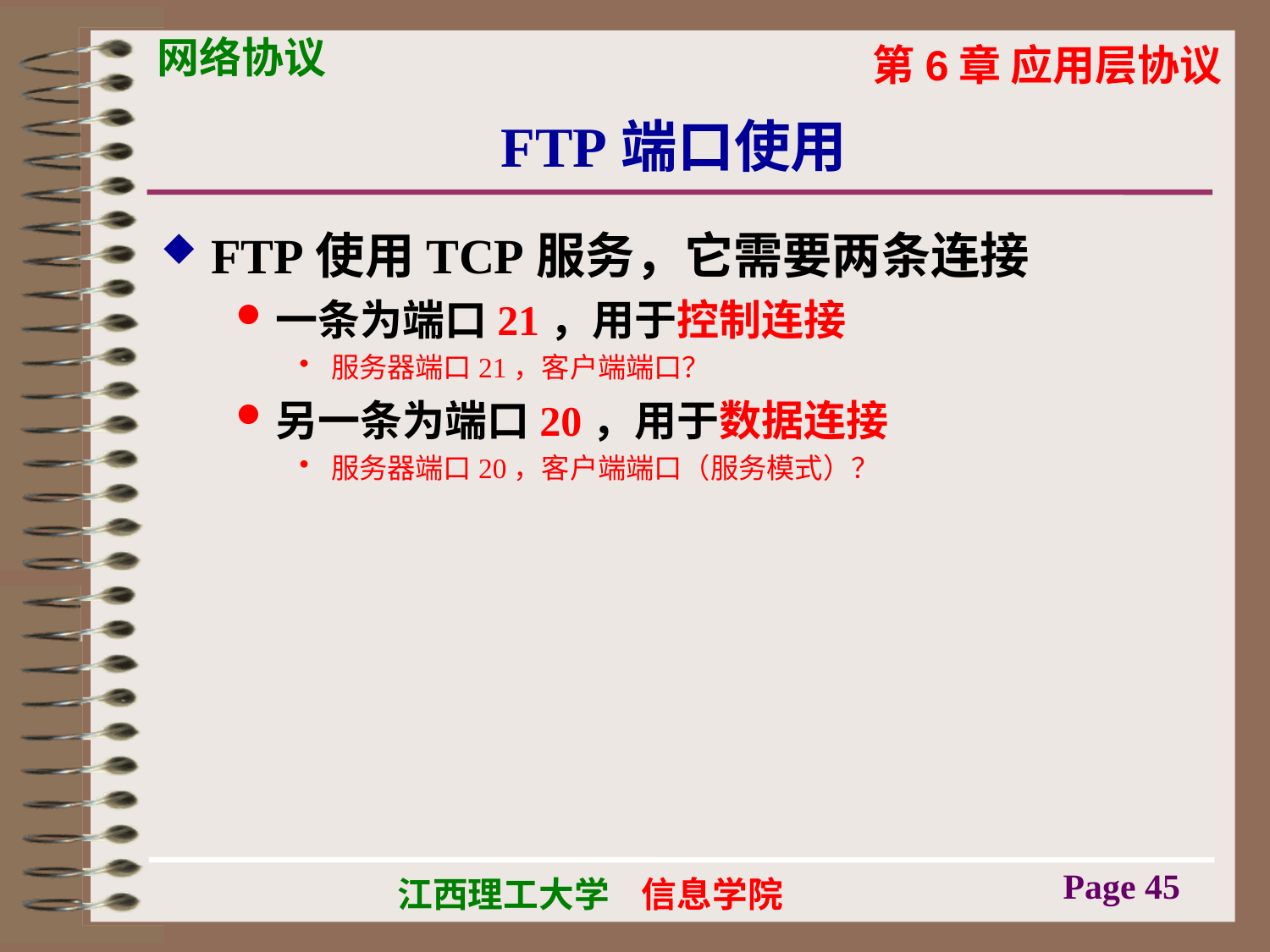

# FTP端口使用
FTP使用TCP服务，它需要两条连接
一条为端口21，用于控制连接
服务器端口21，客户端端口？
另一条为端口20，用于数据连接
服务器端口20，客户端端口（服务模式）？
Page 45